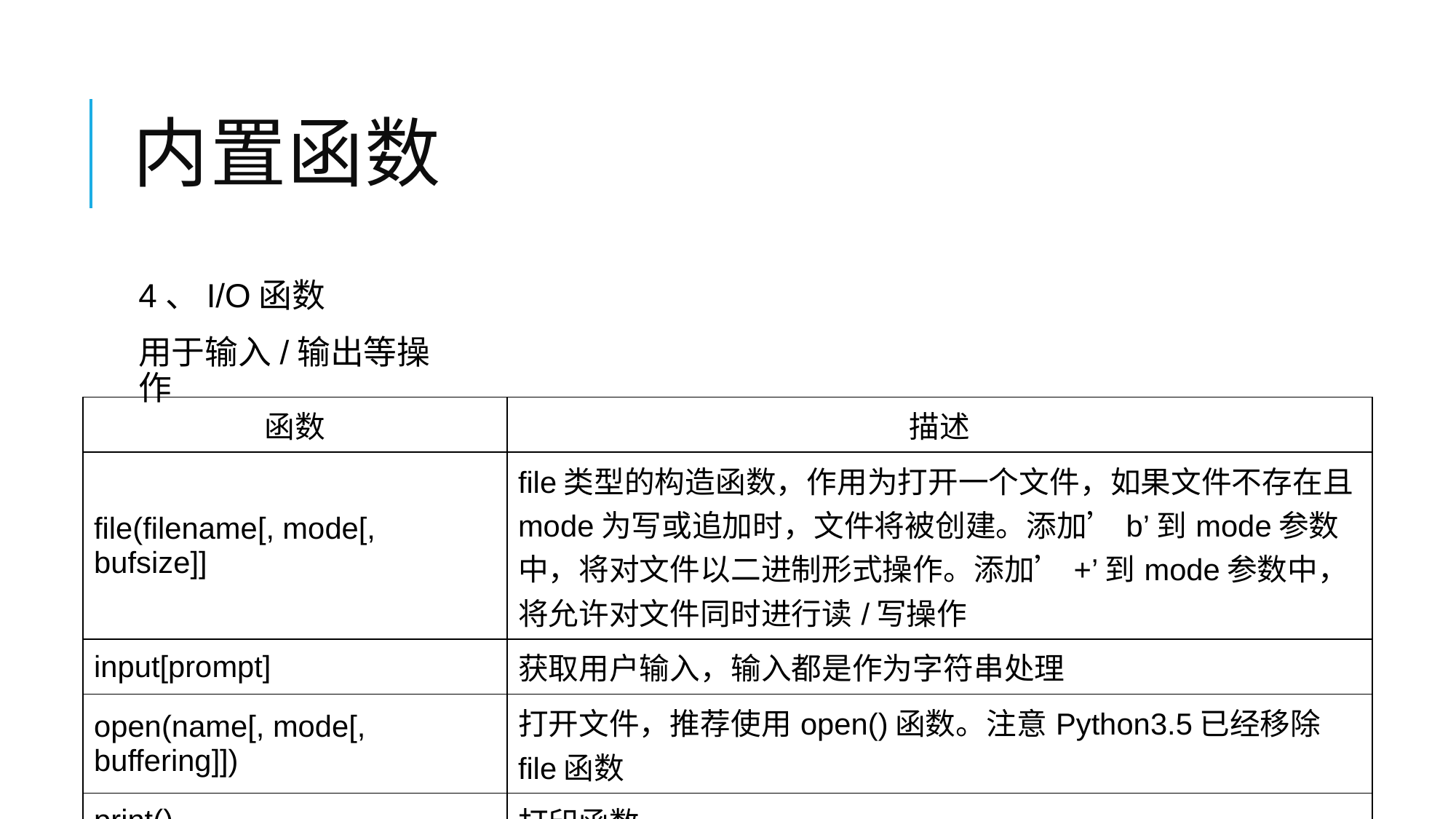

# 内置函数
4、I/O函数
用于输入/输出等操作
| 函数 | 描述 |
| --- | --- |
| file(filename[, mode[, bufsize]] | file类型的构造函数，作用为打开一个文件，如果文件不存在且mode为写或追加时，文件将被创建。添加’b’到mode参数中，将对文件以二进制形式操作。添加’+’到mode参数中，将允许对文件同时进行读/写操作 |
| input[prompt] | 获取用户输入，输入都是作为字符串处理 |
| open(name[, mode[, buffering]]) | 打开文件，推荐使用open()函数。注意Python3.5已经移除file函数 |
| print() | 打印函数 |